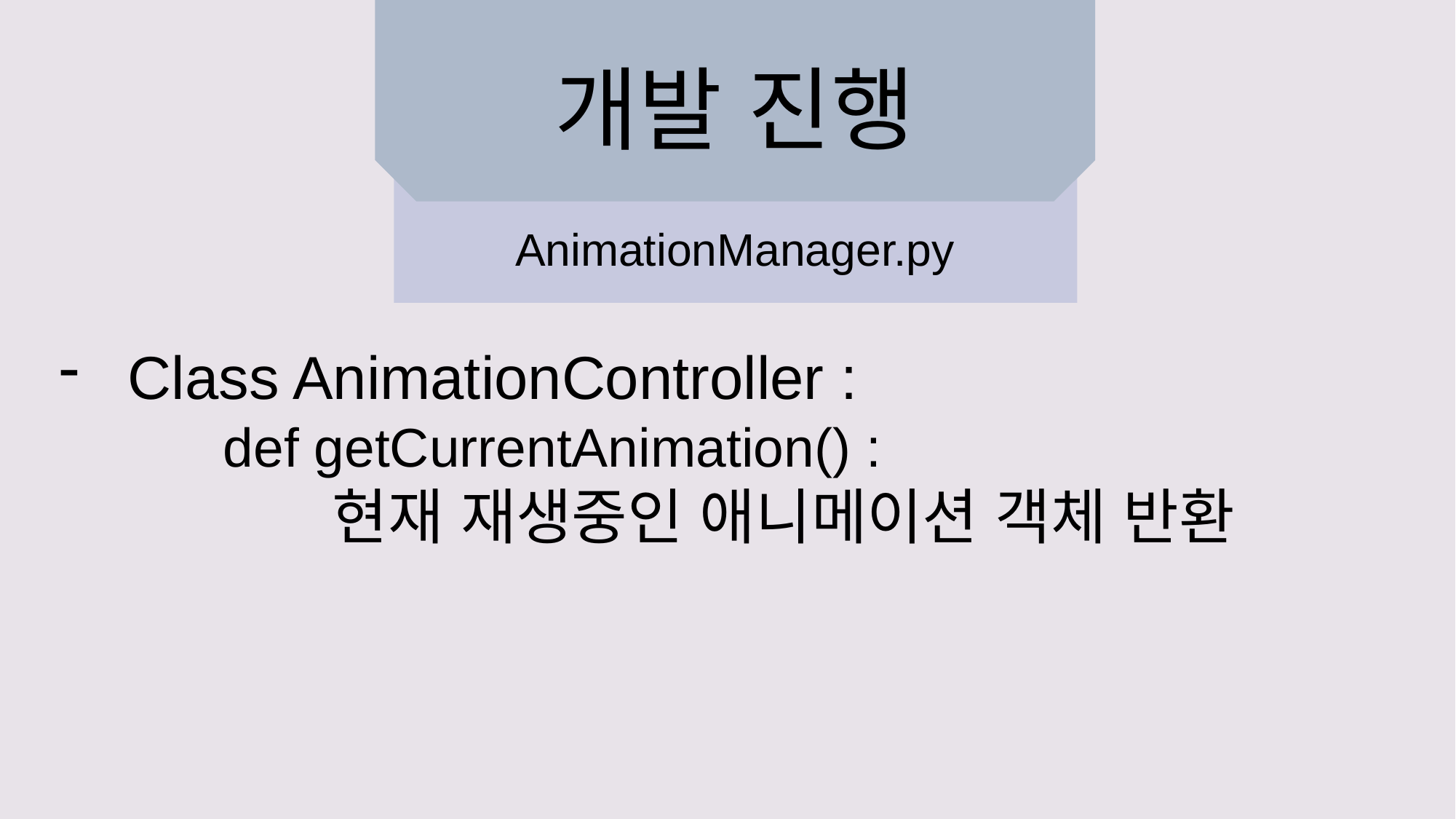

# 개발 진행

AnimationManager.py
Class AnimationController :
	def getCurrentAnimation() :
		현재 재생중인 애니메이션 객체 반환